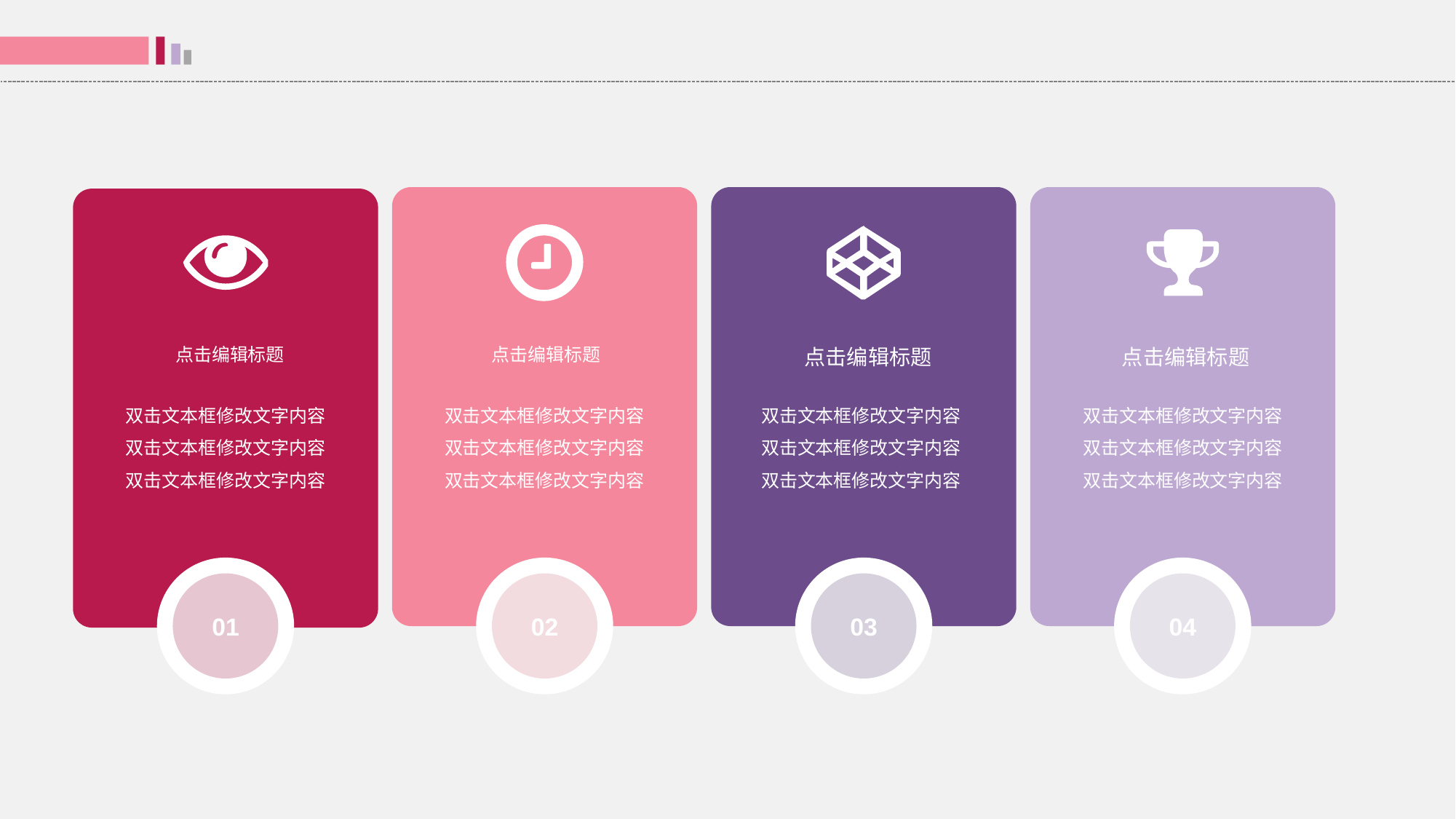

点击编辑标题
点击编辑标题
点击编辑标题
点击编辑标题
双击文本框修改文字内容
双击文本框修改文字内容
双击文本框修改文字内容

双击文本框修改文字内容
双击文本框修改文字内容
双击文本框修改文字内容

双击文本框修改文字内容
双击文本框修改文字内容
双击文本框修改文字内容

双击文本框修改文字内容
双击文本框修改文字内容
双击文本框修改文字内容

01

02

03

04